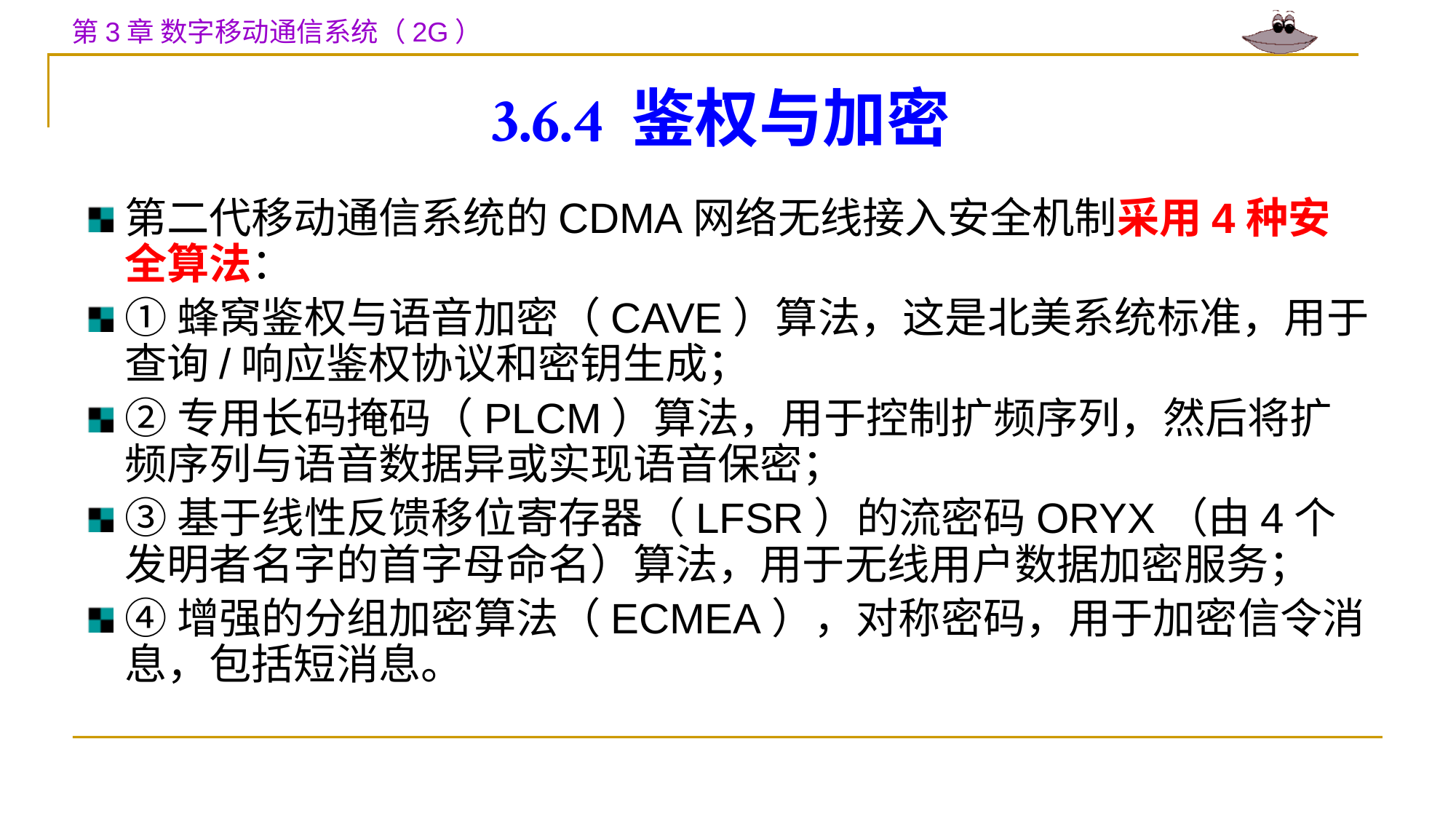

# 3.6.4 鉴权与加密
第二代移动通信系统的CDMA网络无线接入安全机制采用4种安全算法：
①蜂窝鉴权与语音加密（CAVE）算法，这是北美系统标准，用于查询/响应鉴权协议和密钥生成；
②专用长码掩码（PLCM）算法，用于控制扩频序列，然后将扩频序列与语音数据异或实现语音保密；
③基于线性反馈移位寄存器（LFSR）的流密码ORYX（由4个发明者名字的首字母命名）算法，用于无线用户数据加密服务；
④增强的分组加密算法（ECMEA），对称密码，用于加密信令消息，包括短消息。